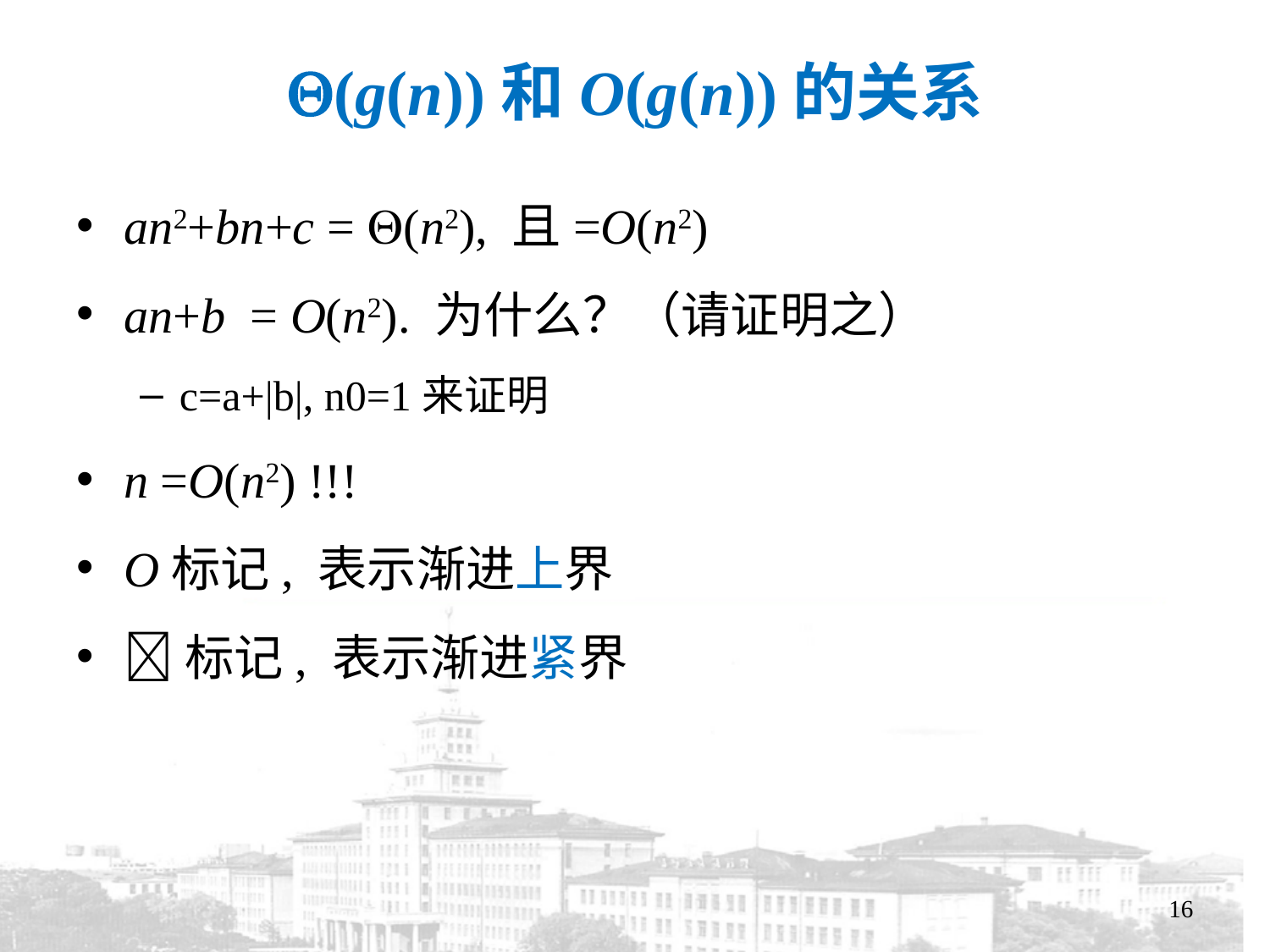

# Θ(g(n))和O(g(n))的关系
an2+bn+c = Θ(n2), 且=O(n2)
an+b  = O(n2). 为什么？（请证明之）
c=a+|b|, n0=1来证明
n =O(n2) !!!
O标记, 表示渐进上界
Θ标记, 表示渐进紧界
16